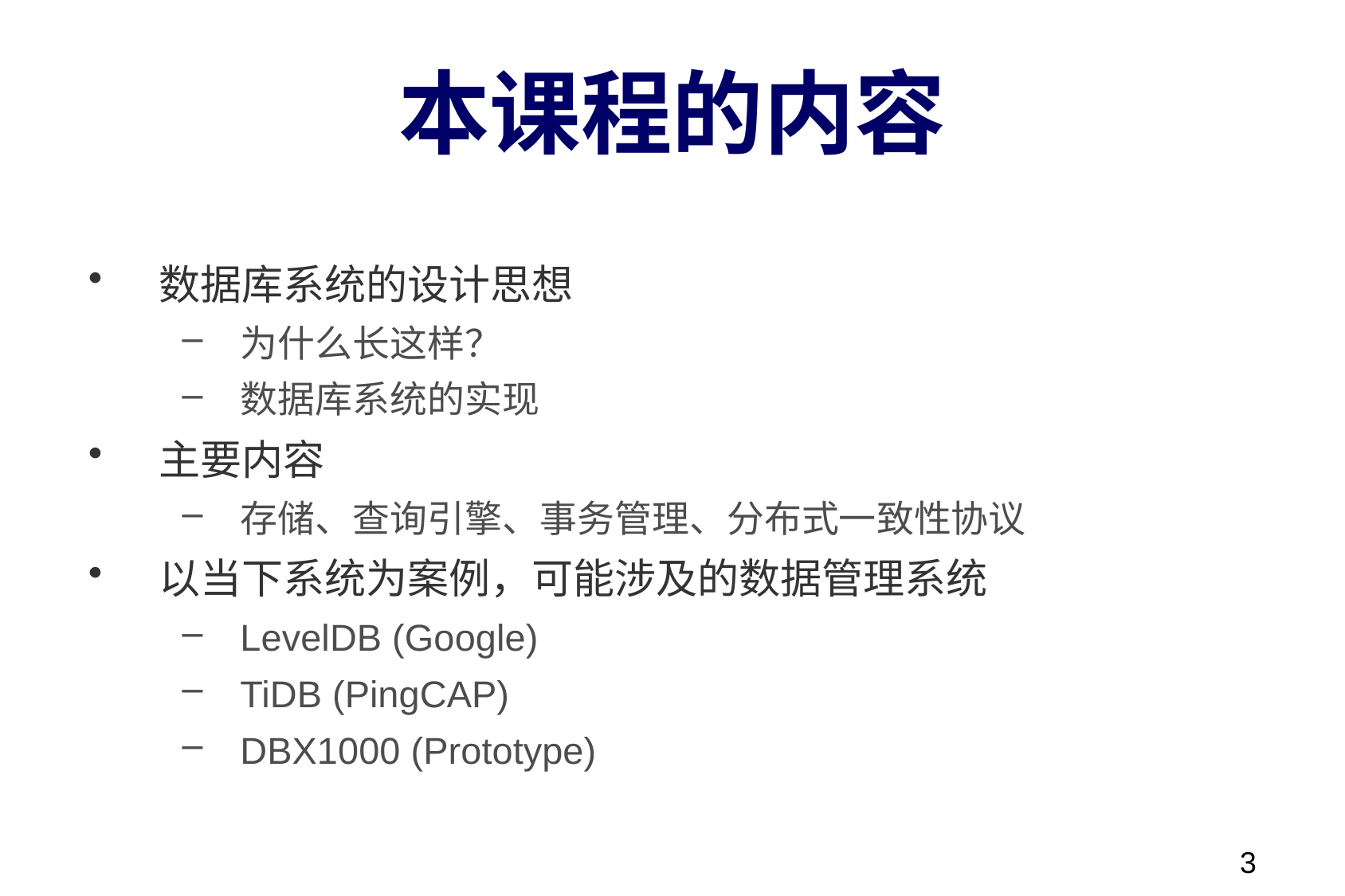

# 本课程的内容

数据库系统的设计思想
为什么长这样？
数据库系统的实现
主要内容
存储、查询引擎、事务管理、分布式一致性协议
以当下系统为案例，可能涉及的数据管理系统
LevelDB (Google)
TiDB (PingCAP)
DBX1000 (Prototype)

3